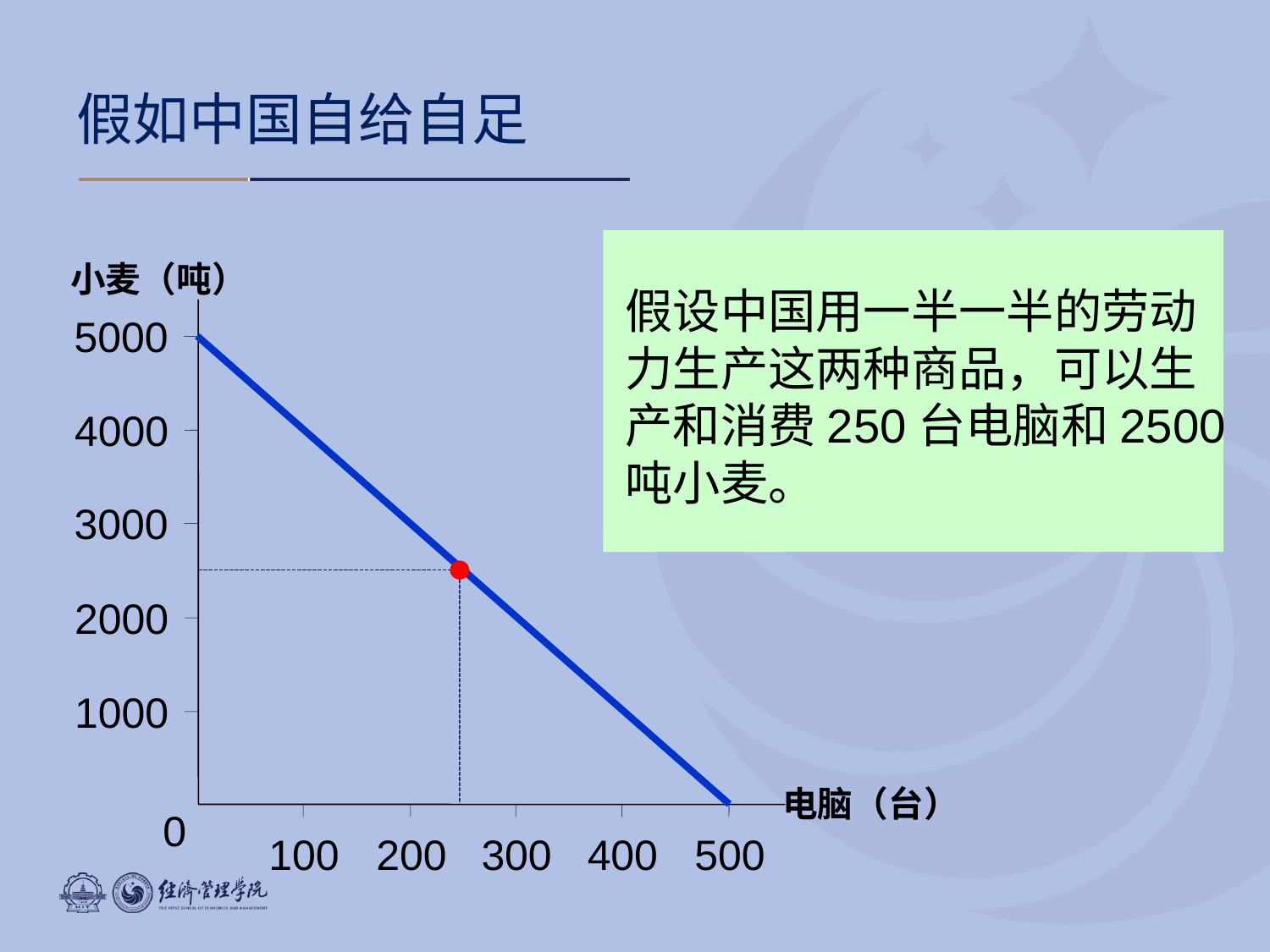

# 假如中国自给自足

假设中国用一半一半的劳动力生产这两种商品，可以生产和消费250台电脑和2500吨小麦。
小麦（吨）

5000

4000

3000

2000

1000

0

100

200

500

300

400
电脑（台）

或5000吨小麦，